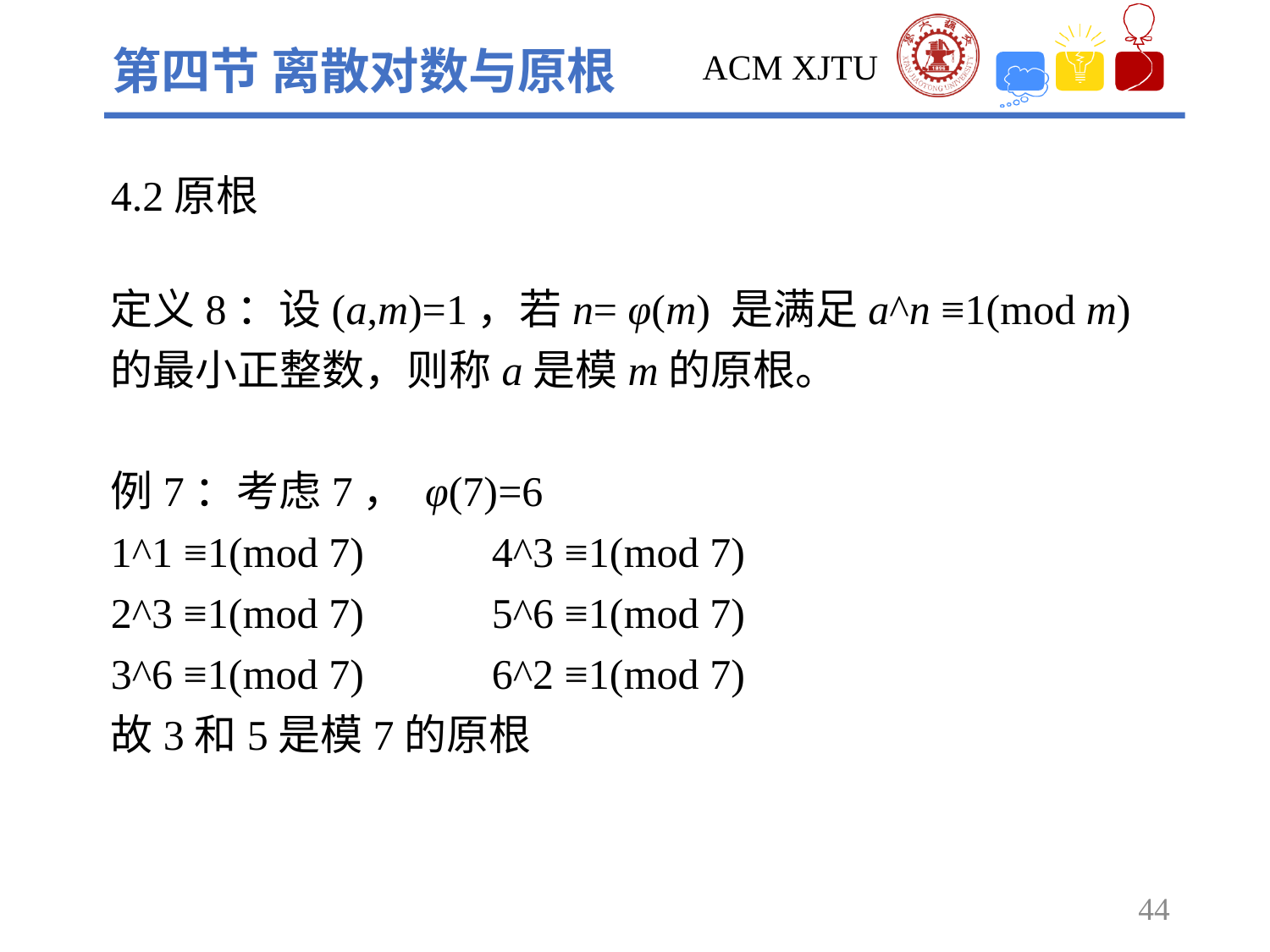

第四节 离散对数与原根
4.2原根
定义8：设(a,m)=1，若n= φ(m) 是满足a^n ≡1(mod m)的最小正整数，则称a是模m的原根。
例7：考虑7， φ(7)=6
1^1 ≡1(mod 7)		4^3 ≡1(mod 7)
2^3 ≡1(mod 7)		5^6 ≡1(mod 7)
3^6 ≡1(mod 7)		6^2 ≡1(mod 7)
故3和5是模7的原根
44